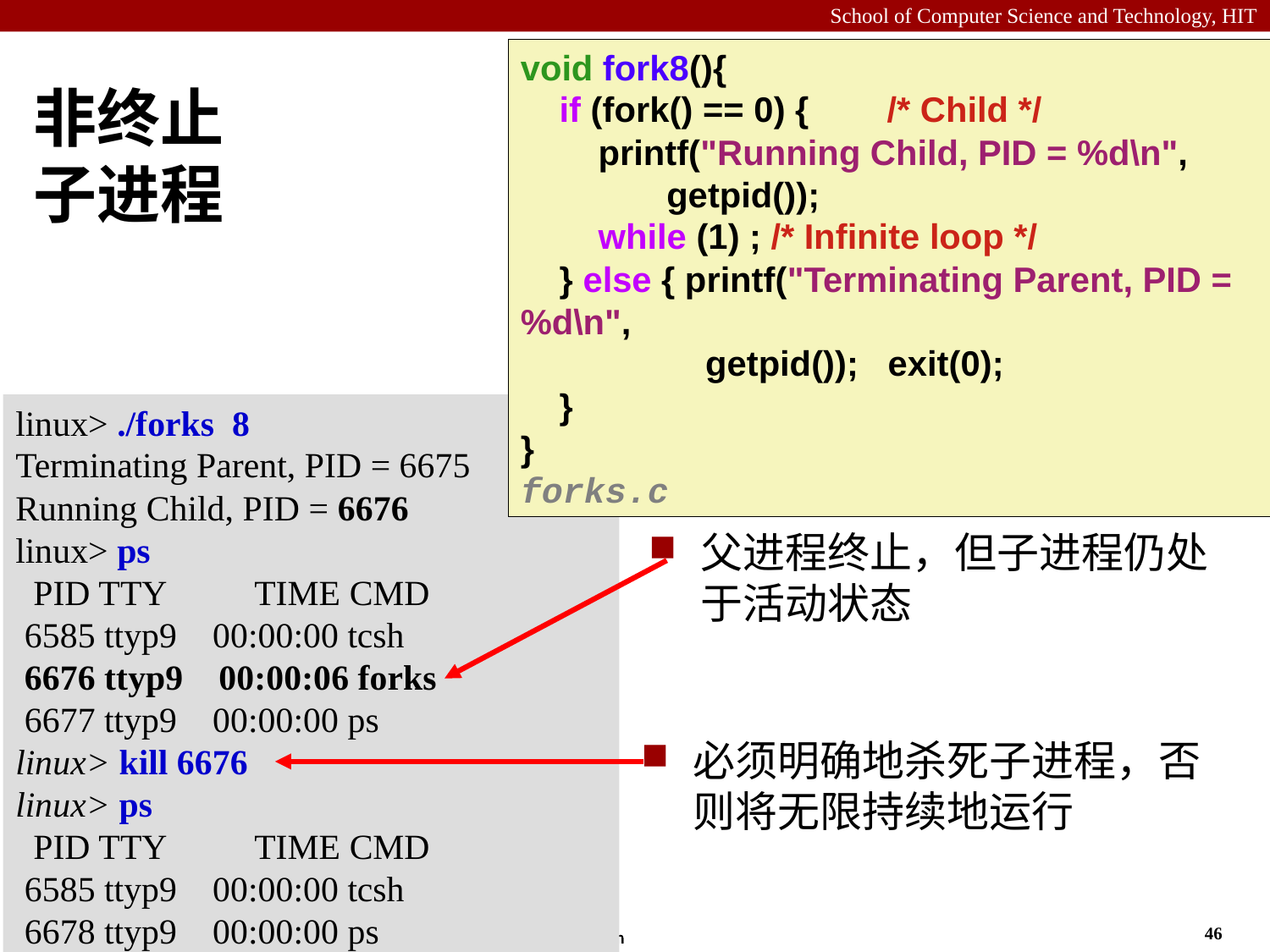

void fork8(){
    if (fork() == 0) {        /* Child */
        printf("Running Child, PID = %d\n",
               getpid());
        while (1) ; /* Infinite loop */
    } else { printf("Terminating Parent, PID = %d\n",
                   getpid());   exit(0);
    }
}                                                                     forks.c
# 非终止子进程
linux> ./forks  8
Terminating Parent, PID = 6675
Running Child, PID = 6676
linux> ps
  PID TTY          TIME CMD
 6585 ttyp9    00:00:00 tcsh
 6676 ttyp9    00:00:06 forks
 6677 ttyp9    00:00:00 ps
linux> kill 6676
linux> ps
  PID TTY          TIME CMD
 6585 ttyp9    00:00:00 tcsh
 6678 ttyp9    00:00:00 ps
父进程终止，但子进程仍处于活动状态
必须明确地杀死子进程，否则将无限持续地运行